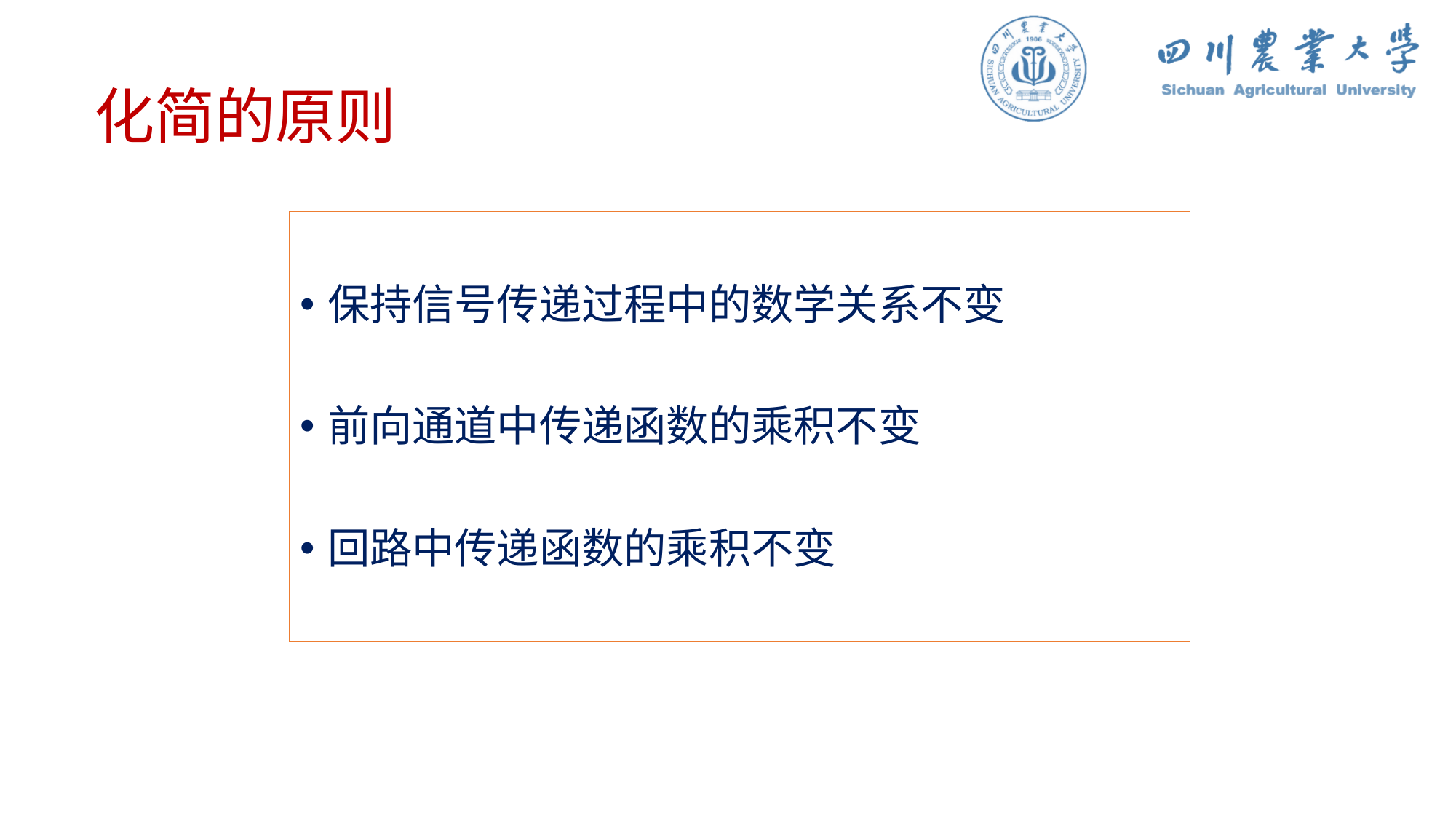

# 化简的原则

保持信号传递过程中的数学关系不变

前向通道中传递函数的乘积不变

回路中传递函数的乘积不变